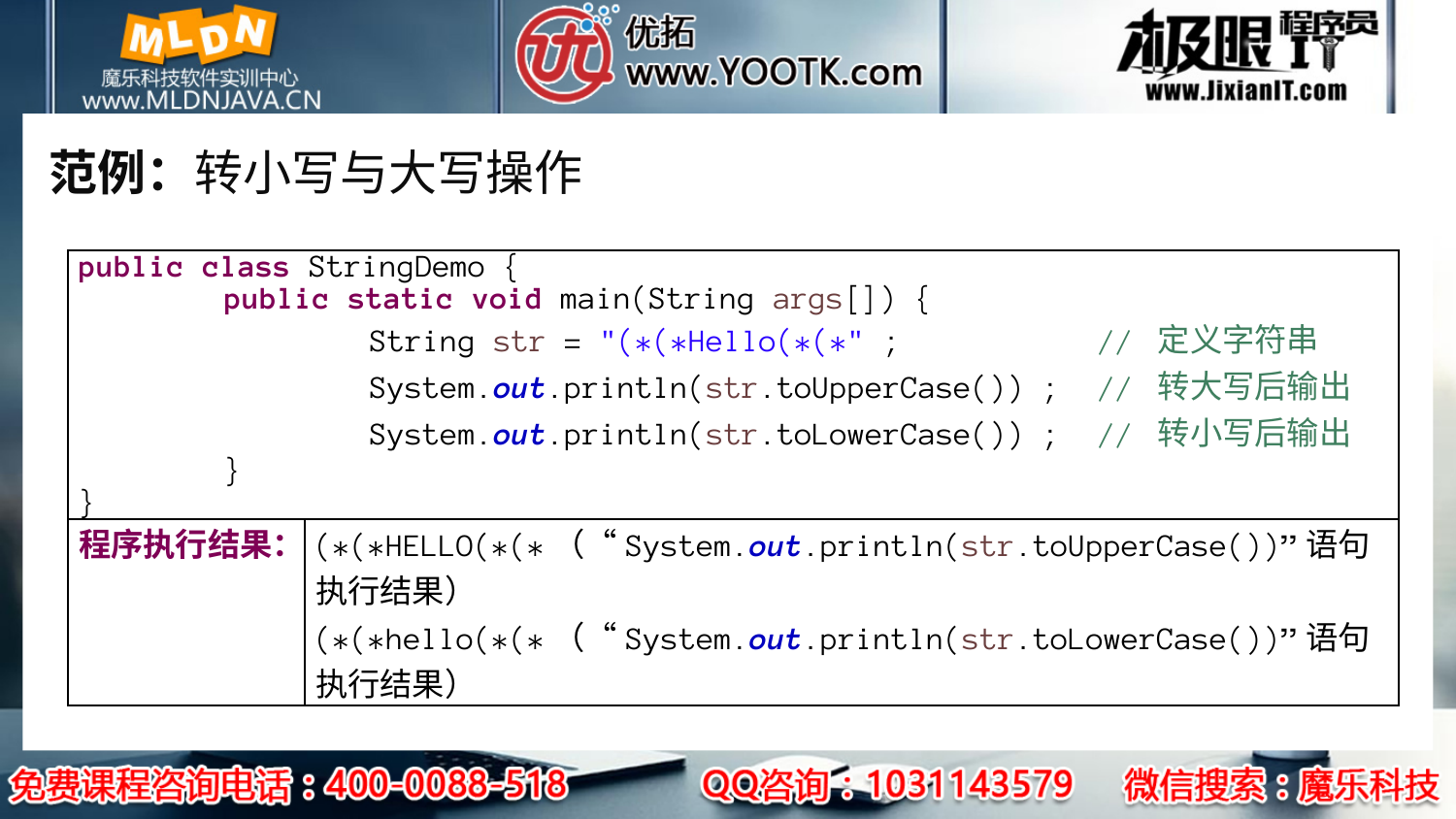

# 范例：转小写与大写操作
| public class StringDemo { public static void main(String args[]) { String str = "(\*(\*Hello(\*(\*" ; // 定义字符串 System.out.println(str.toUpperCase()) ; // 转大写后输出 System.out.println(str.toLowerCase()) ; // 转小写后输出 } } |  |
| --- | --- |
| 程序执行结果： | (\*(\*HELLO(\*(\*（“System.out.println(str.toUpperCase())”语句执行结果） (\*(\*hello(\*(\*（“System.out.println(str.toLowerCase())”语句执行结果） |